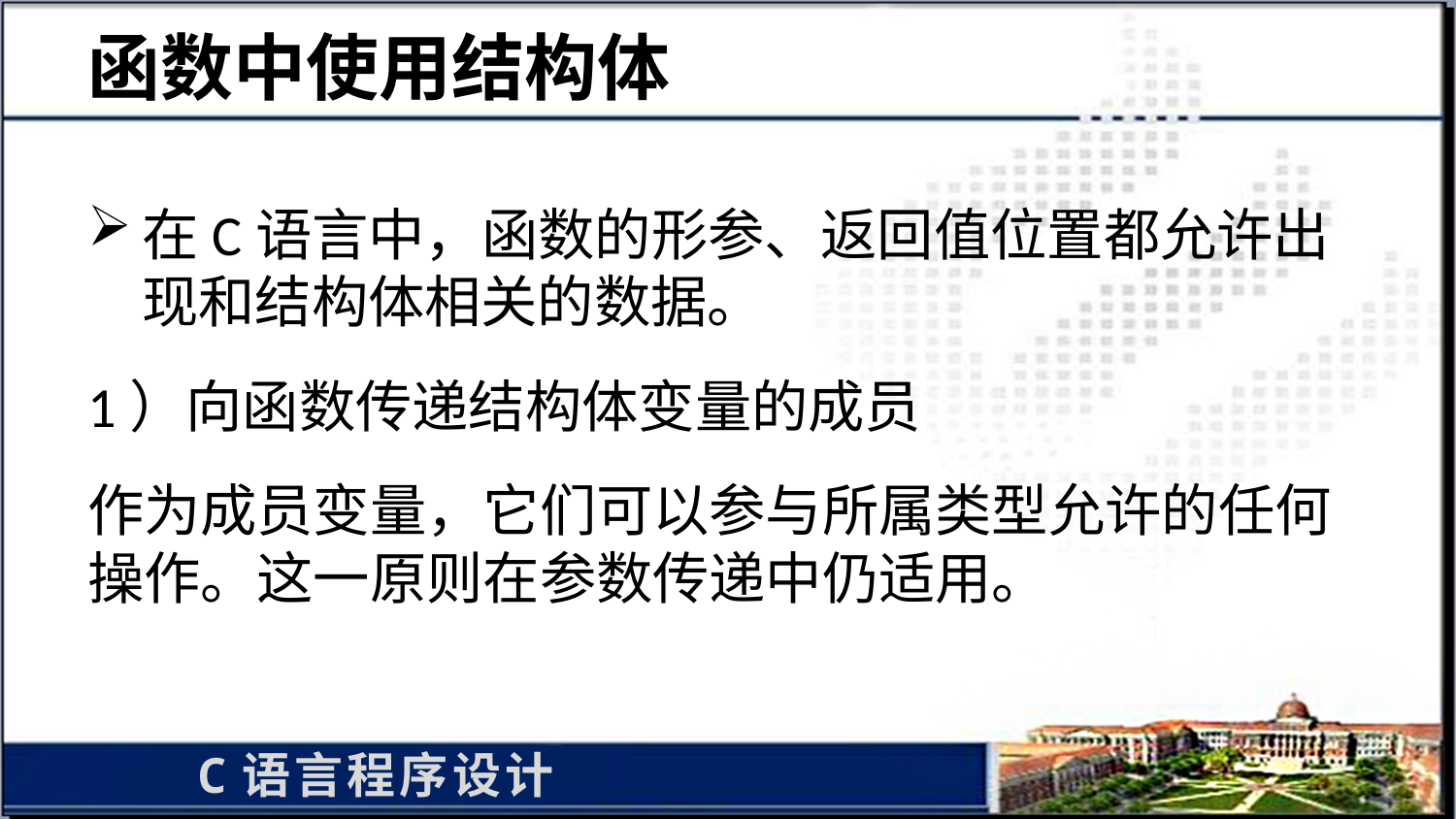

# 函数中使用结构体
在C语言中，函数的形参、返回值位置都允许出现和结构体相关的数据。
1）向函数传递结构体变量的成员
作为成员变量，它们可以参与所属类型允许的任何操作。这一原则在参数传递中仍适用。